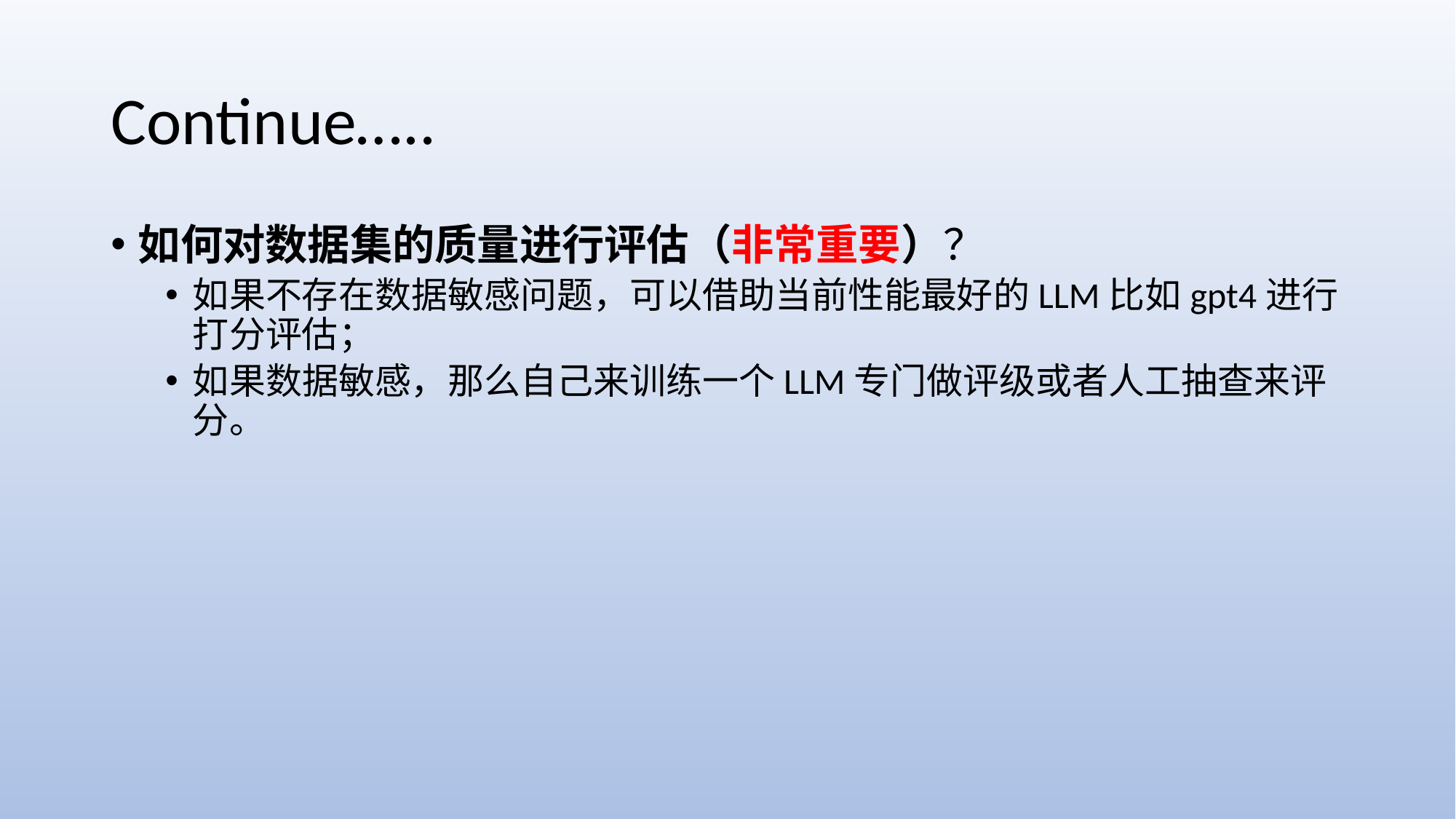

# Continue…..
如何对数据集的质量进行评估（非常重要）？
如果不存在数据敏感问题，可以借助当前性能最好的LLM比如gpt4进行打分评估；
如果数据敏感，那么自己来训练一个LLM专门做评级或者人工抽查来评分。